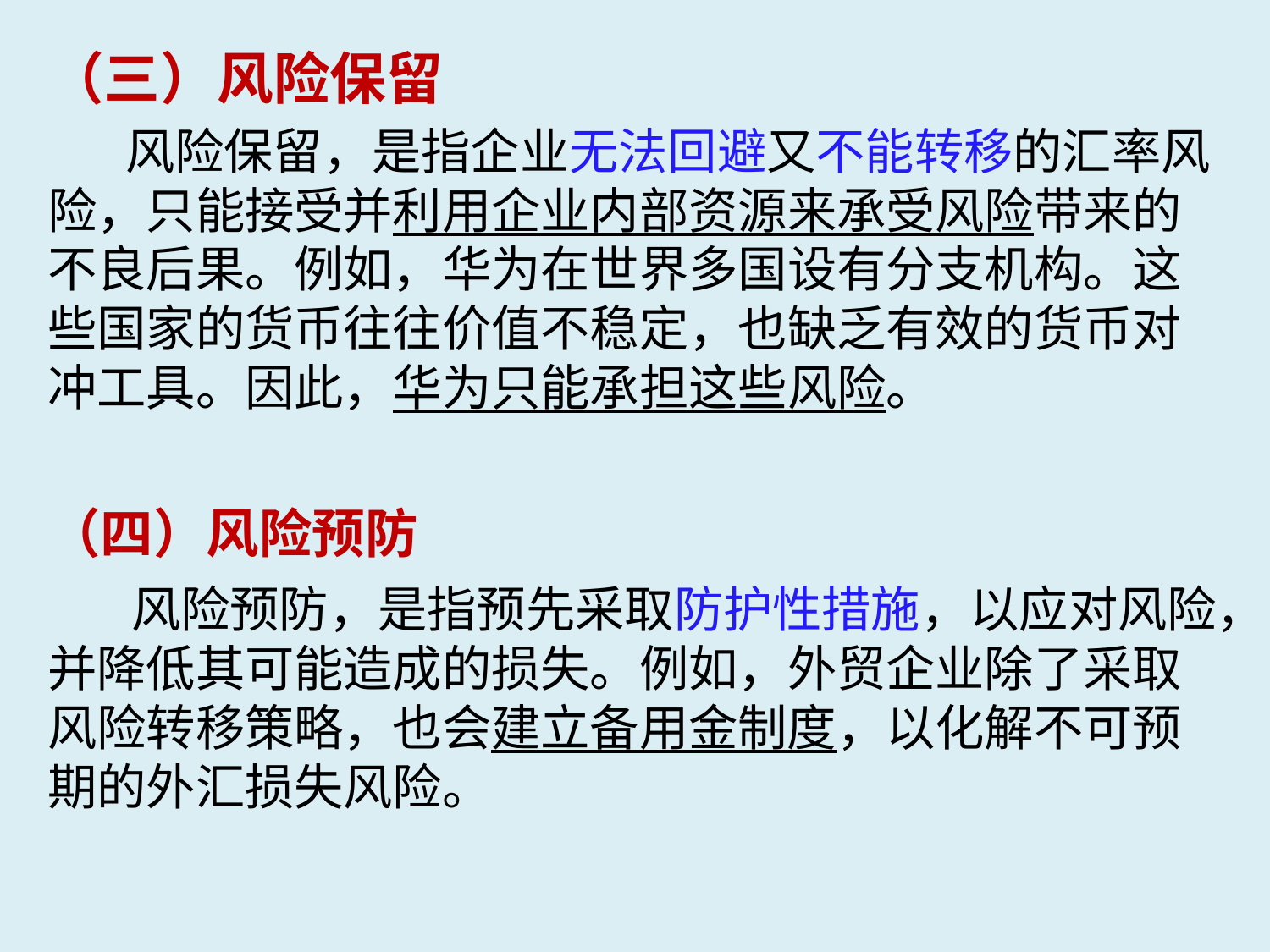

（三）风险保留
      风险保留，是指企业无法回避又不能转移的汇率风险，只能接受并利用企业内部资源来承受风险带来的不良后果。例如，华为在世界多国设有分支机构。这些国家的货币往往价值不稳定，也缺乏有效的货币对冲工具。因此，华为只能承担这些风险。

（四）风险预防
      风险预防，是指预先采取防护性措施，以应对风险，并降低其可能造成的损失。例如，外贸企业除了采取风险转移策略，也会建立备用金制度，以化解不可预期的外汇损失风险。